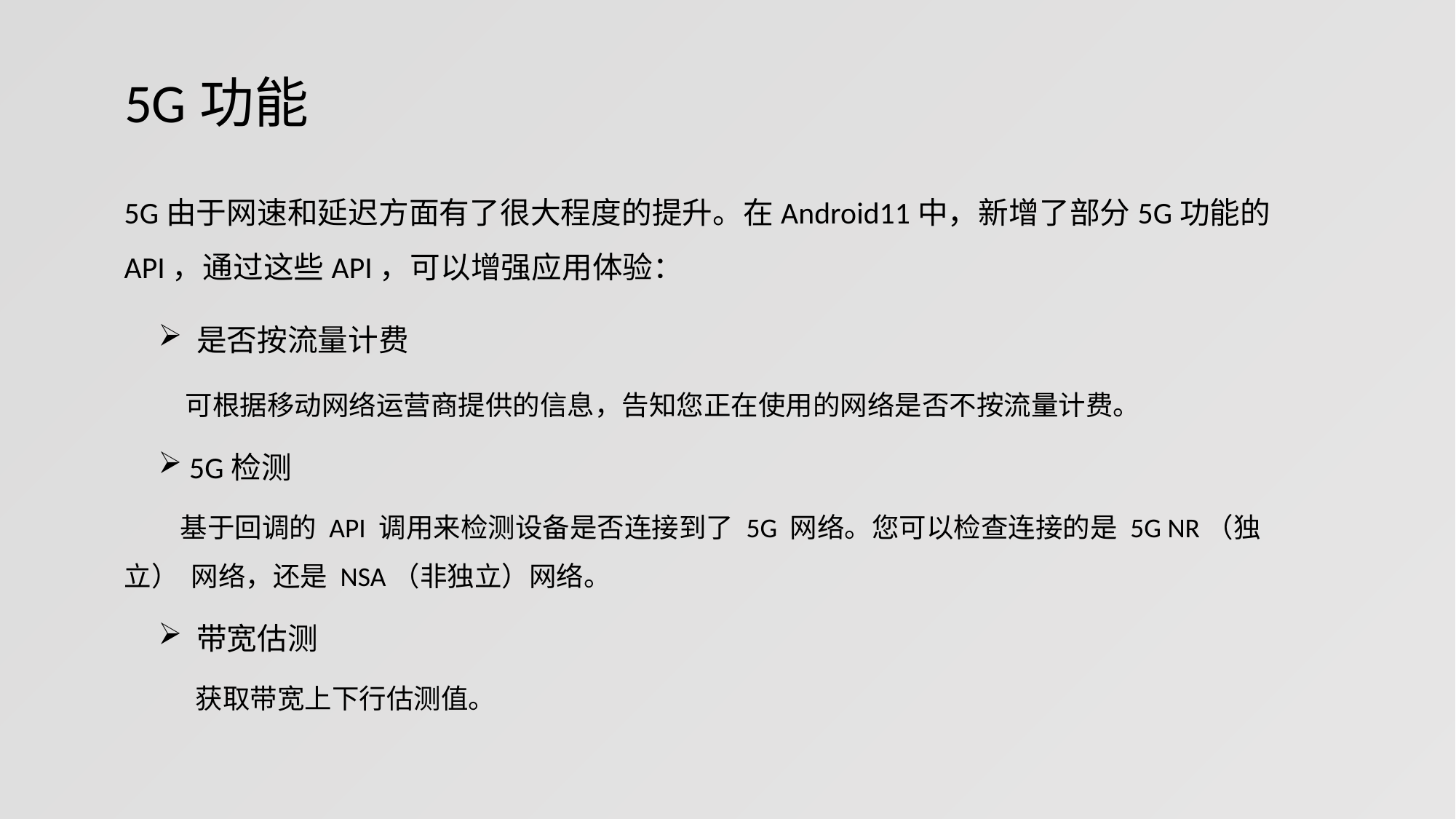

# 5G功能
5G由于网速和延迟方面有了很大程度的提升。在Android11中，新增了部分5G功能的API，通过这些API，可以增强应用体验：
 是否按流量计费
        可根据移动网络运营商提供的信息，告知您正在使用的网络是否不按流量计费。
 5G检测
        基于回调的 API 调用来检测设备是否连接到了 5G 网络。您可以检查连接的是 5G NR（独立）  网络，还是 NSA（非独立）网络。
 带宽估测
     获取带宽上下行估测值。